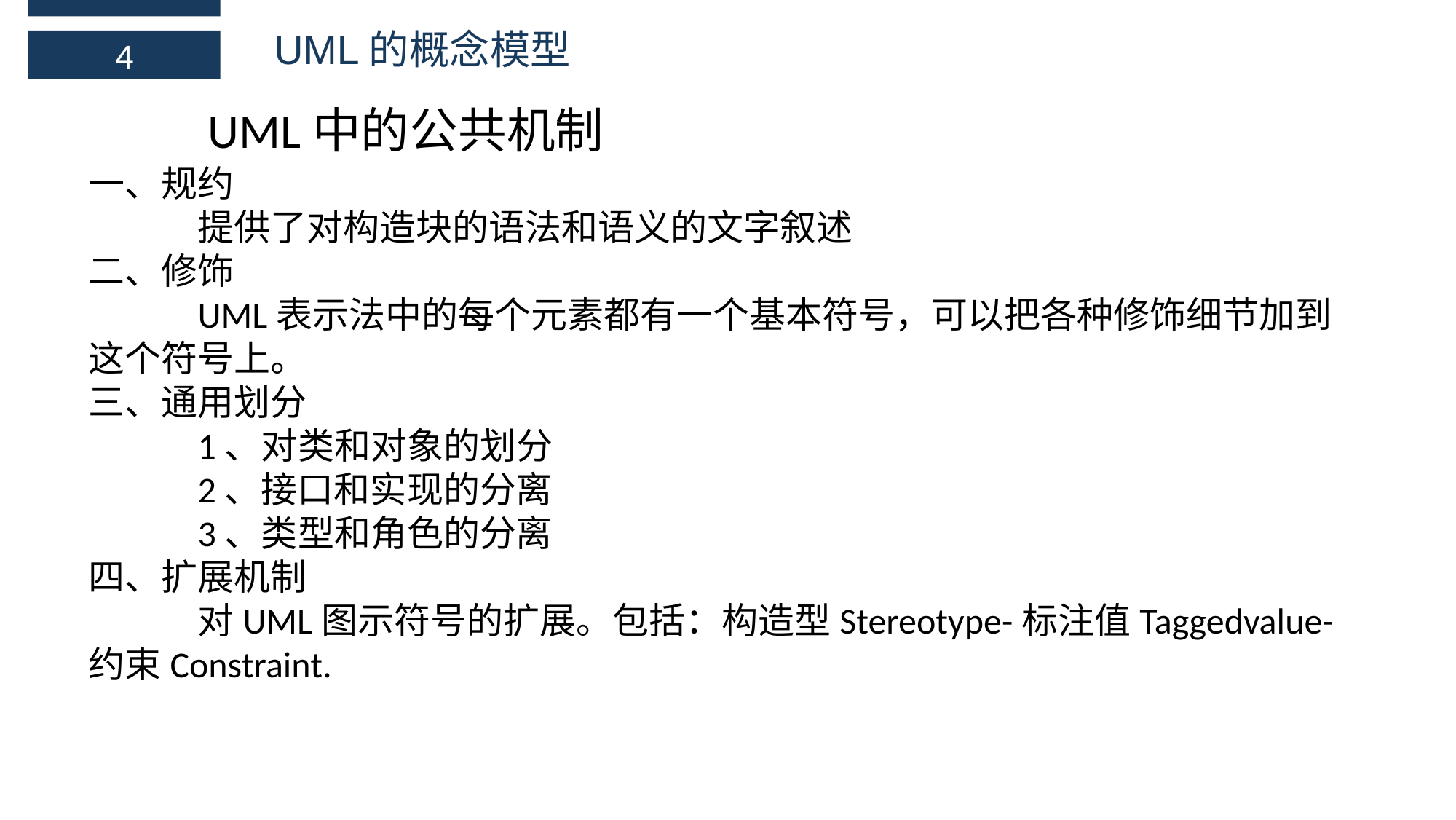

UML的概念模型
4
UML中的公共机制
一、规约
	提供了对构造块的语法和语义的文字叙述
二、修饰
	UML表示法中的每个元素都有一个基本符号，可以把各种修饰细节加到这个符号上。
三、通用划分
	1、对类和对象的划分
	2、接口和实现的分离
	3、类型和角色的分离
四、扩展机制
	对UML图示符号的扩展。包括：构造型Stereotype-标注值Taggedvalue-约束Constraint.